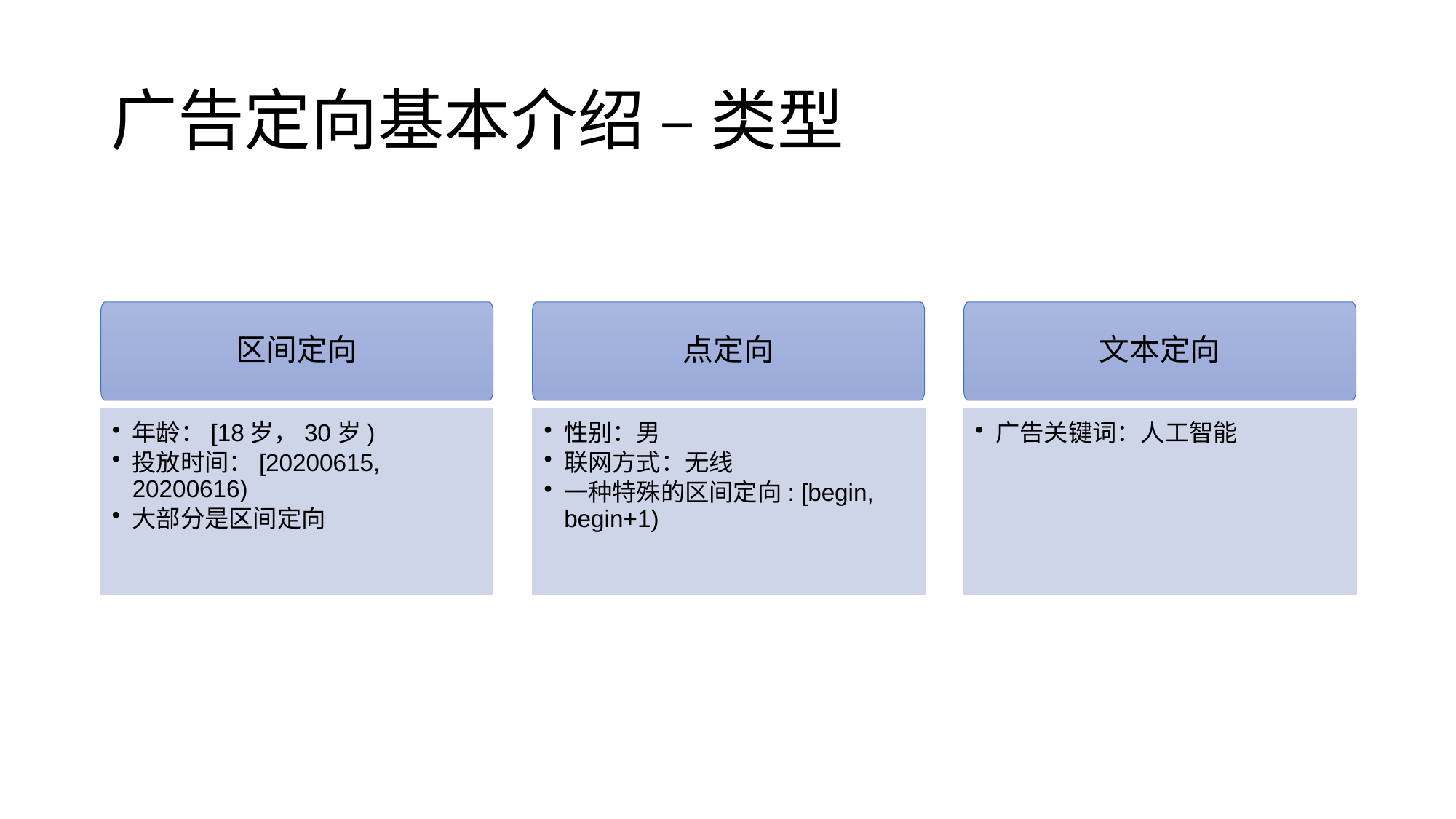

# 广告定向基本介绍 – 类型
区间定向
点定向
文本定向
年龄：[18岁，30岁)
投放时间：[20200615, 20200616)
大部分是区间定向
性别：男
联网方式：无线
一种特殊的区间定向: [begin, begin+1)
广告关键词：人工智能